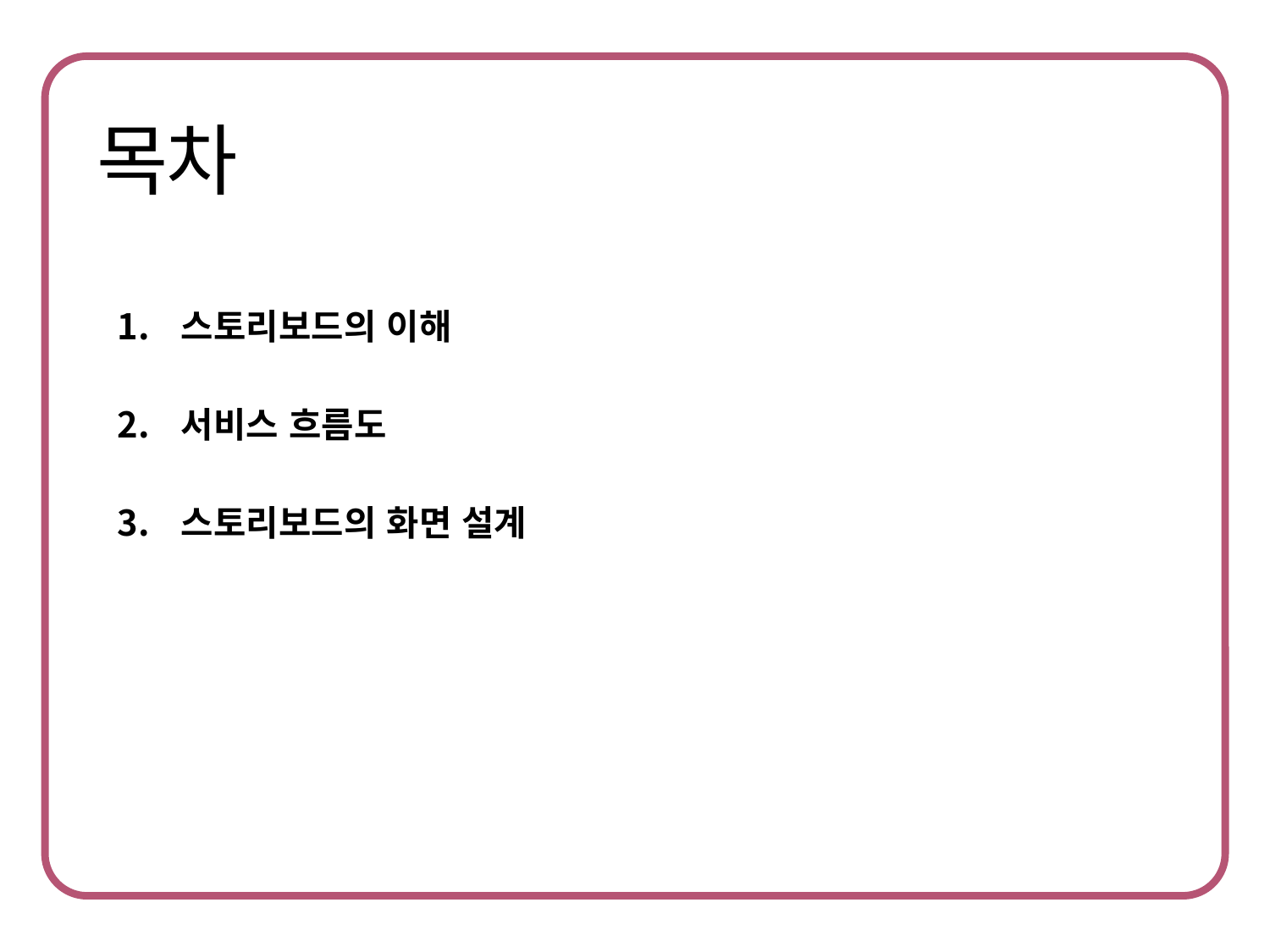

스토리보드의 이해
서비스 흐름도
스토리보드의 화면 설계